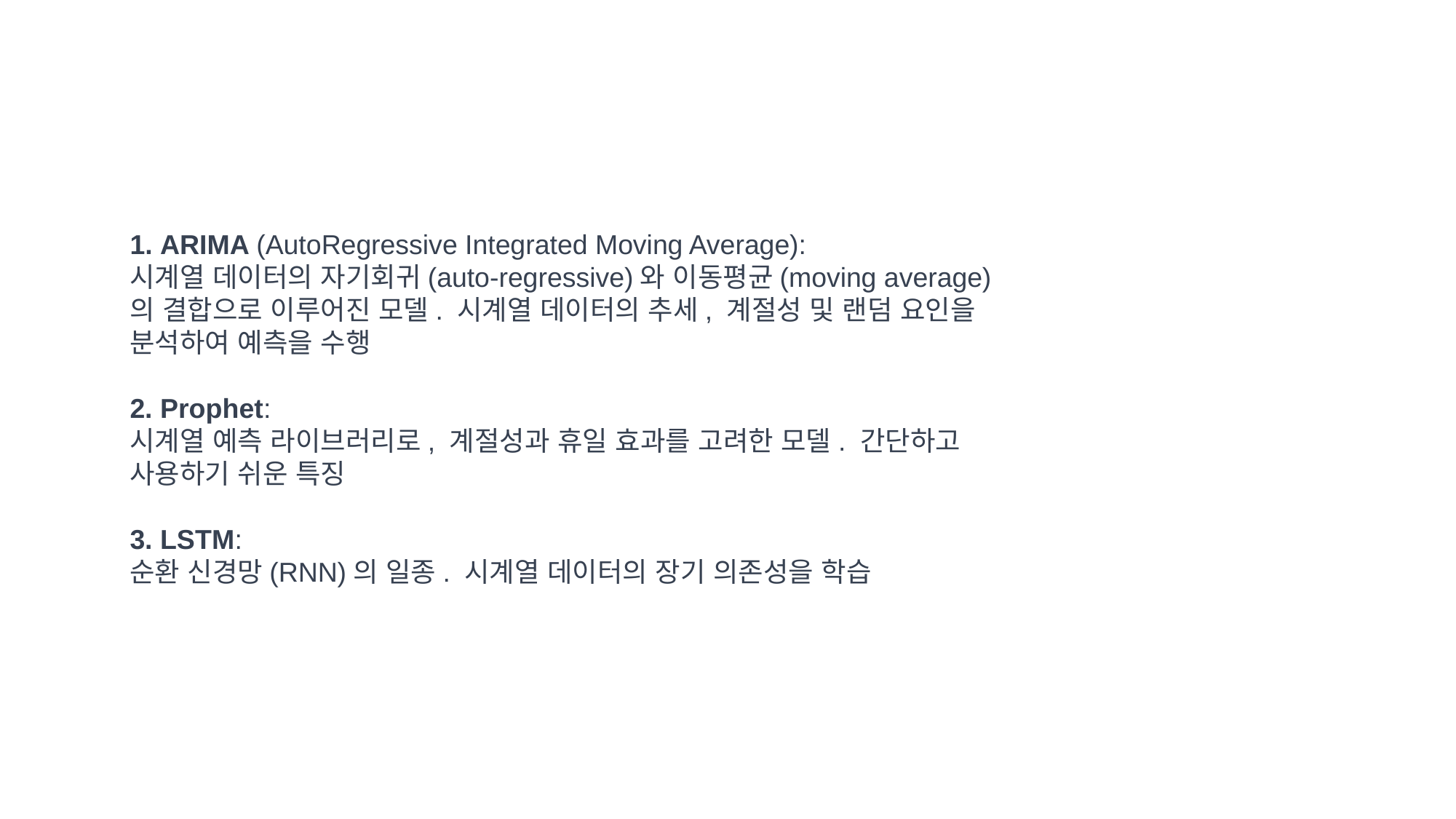

ARIMA (AutoRegressive Integrated Moving Average):
시계열 데이터의 자기회귀(auto-regressive)와 이동평균(moving average)의 결합으로 이루어진 모델. 시계열 데이터의 추세, 계절성 및 랜덤 요인을 분석하여 예측을 수행

2. Prophet:
시계열 예측 라이브러리로, 계절성과 휴일 효과를 고려한 모델. 간단하고 사용하기 쉬운 특징

3. LSTM:
순환 신경망(RNN)의 일종. 시계열 데이터의 장기 의존성을 학습